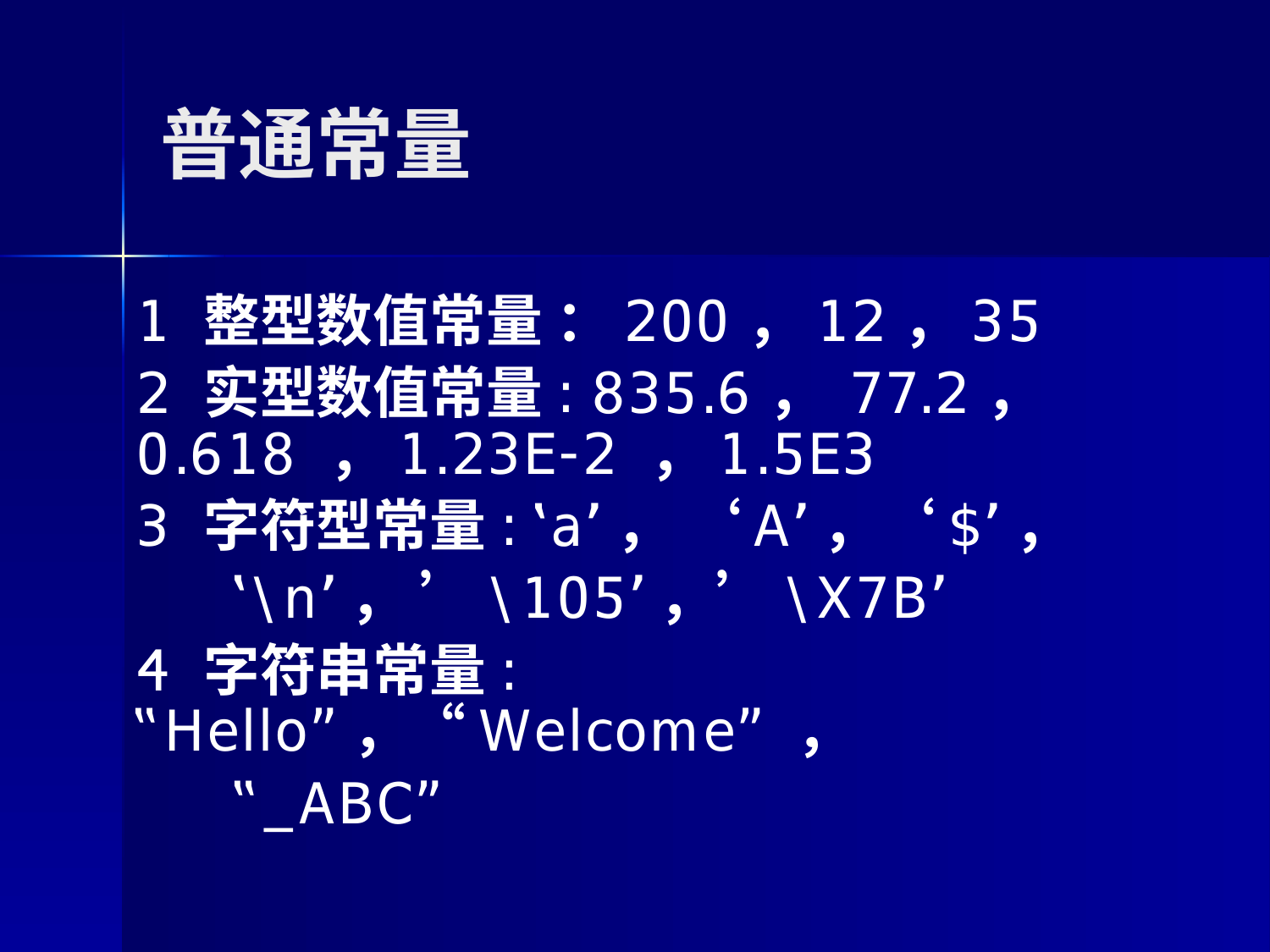

# 普通常量
1 整型数值常量 ：200，12，35
2 实型数值常量: 835.6， 77.2， 0.618 ，1.23E-2 ，1.5E3
3 字符型常量: ‘a’， ‘A’，‘$’，
      ‘\n’， ’\105’，’\X7B’
4 字符串常量: “Hello”，“Welcome” ，
      “_ABC”